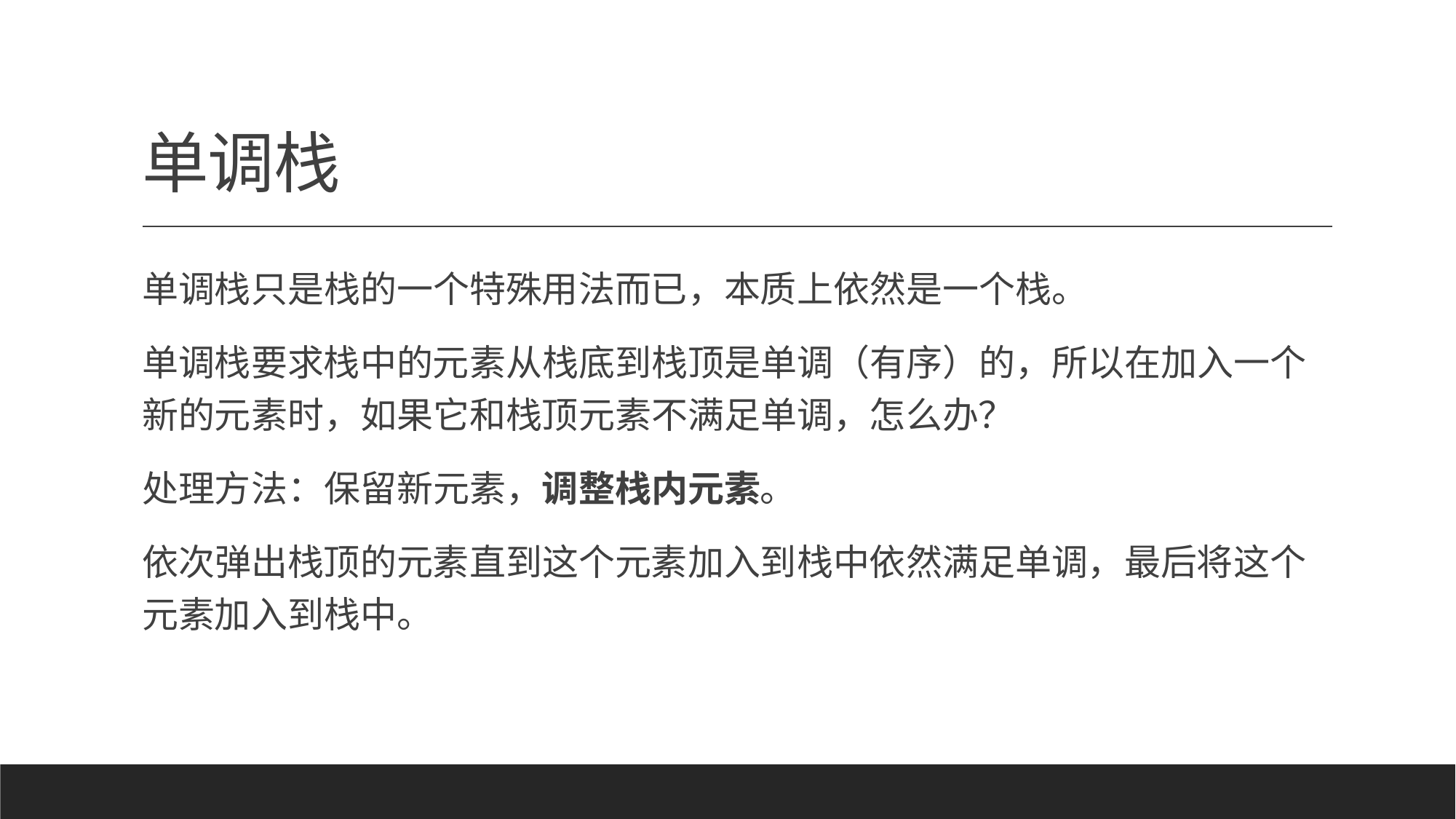

# 单调栈
单调栈只是栈的一个特殊用法而已，本质上依然是一个栈。
单调栈要求栈中的元素从栈底到栈顶是单调（有序）的，所以在加入一个新的元素时，如果它和栈顶元素不满足单调，怎么办？
处理方法：保留新元素，调整栈内元素。
依次弹出栈顶的元素直到这个元素加入到栈中依然满足单调，最后将这个元素加入到栈中。